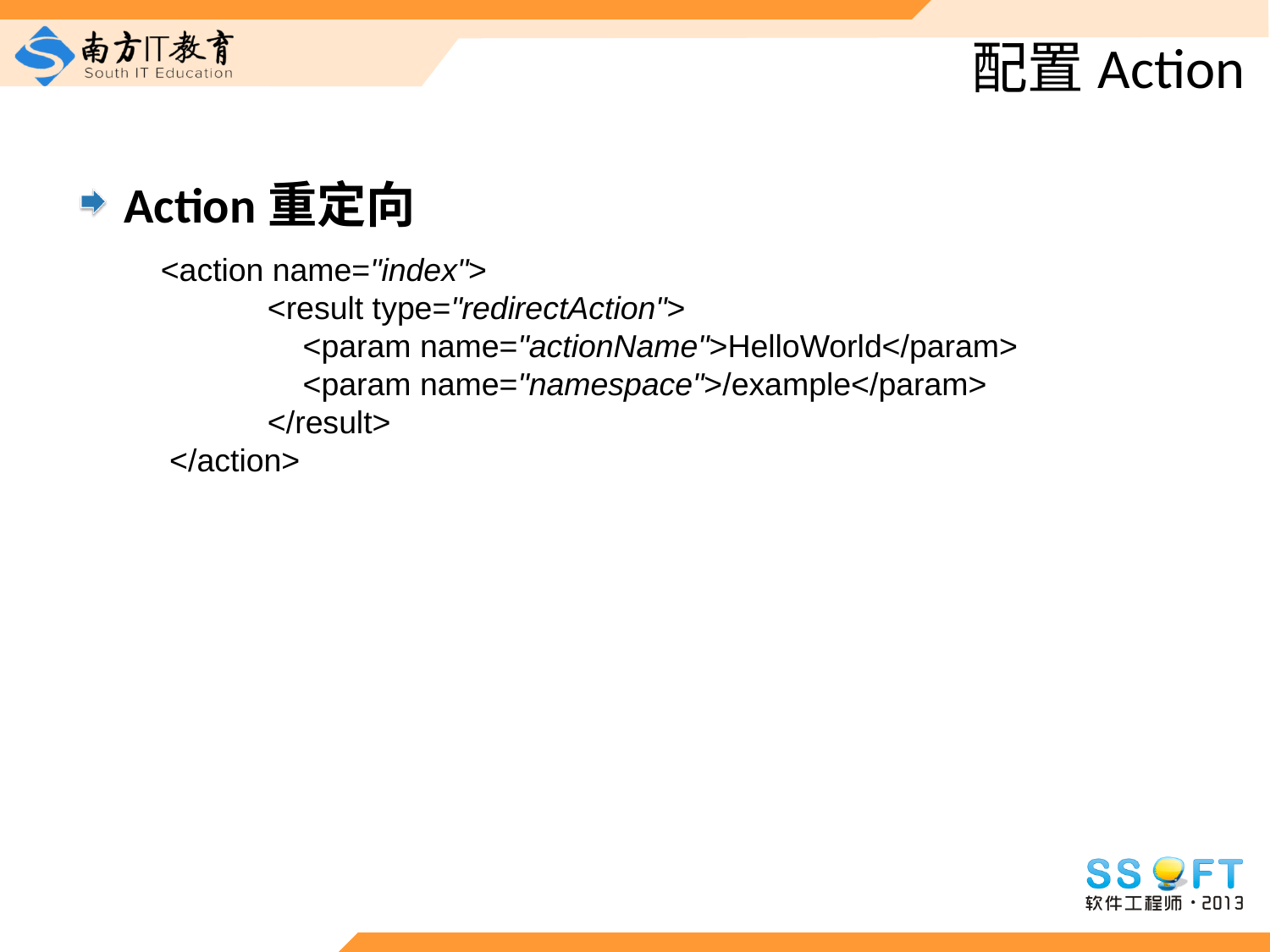

# 配置Action
Action重定向

<action name="index">
            <result type="redirectAction">
                <param name="actionName">HelloWorld</param>
                <param name="namespace">/example</param>
            </result>
 </action>